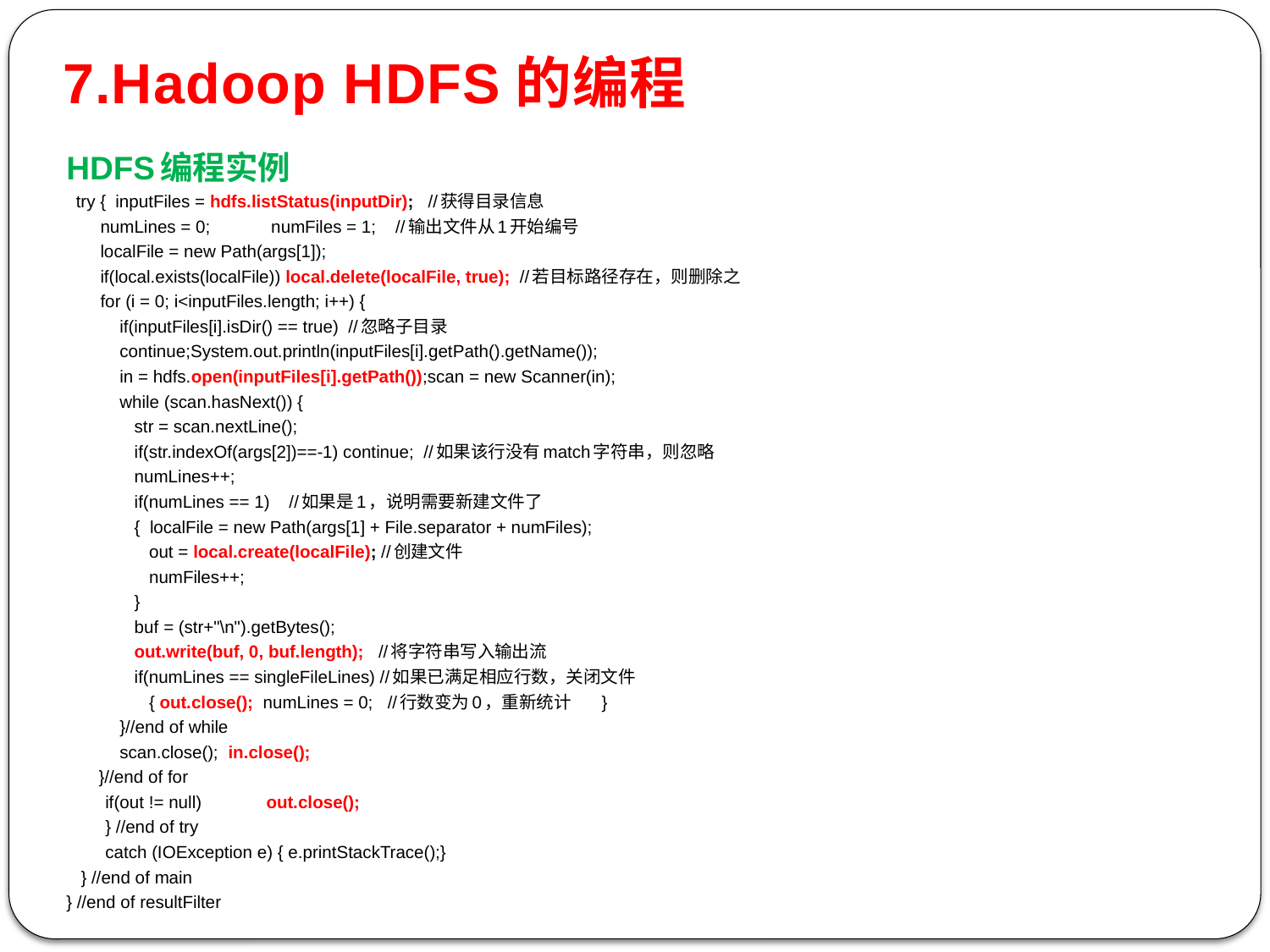

7.Hadoop HDFS的编程
HDFS编程实例
  try {  inputFiles = hdfs.listStatus(inputDir);   //获得目录信息
       numLines = 0;	 numFiles = 1;    //输出文件从1开始编号
       localFile = new Path(args[1]);
       if(local.exists(localFile)) local.delete(localFile, true);  //若目标路径存在，则删除之
       for (i = 0; i<inputFiles.length; i++) {
           if(inputFiles[i].isDir() == true)  //忽略子目录
           continue;System.out.println(inputFiles[i].getPath().getName());
           in = hdfs.open(inputFiles[i].getPath());scan = new Scanner(in);
           while (scan.hasNext()) {
              str = scan.nextLine();
              if(str.indexOf(args[2])==-1) continue;  //如果该行没有match字符串，则忽略
              numLines++;
              if(numLines == 1)    //如果是1，说明需要新建文件了
              {  localFile = new Path(args[1] + File.separator + numFiles);
                 out = local.create(localFile); //创建文件
                 numFiles++;
              }
              buf = (str+"\n").getBytes();
              out.write(buf, 0, buf.length);   //将字符串写入输出流
              if(numLines == singleFileLines) //如果已满足相应行数，关闭文件
                 { out.close();  numLines = 0;   //行数变为0，重新统计	}
           }//end of while
           scan.close();  in.close();
   	}//end of for
        if(out != null)	out.close();
        } //end of try
        catch (IOException e) { e.printStackTrace();}
   } //end of main
} //end of resultFilter